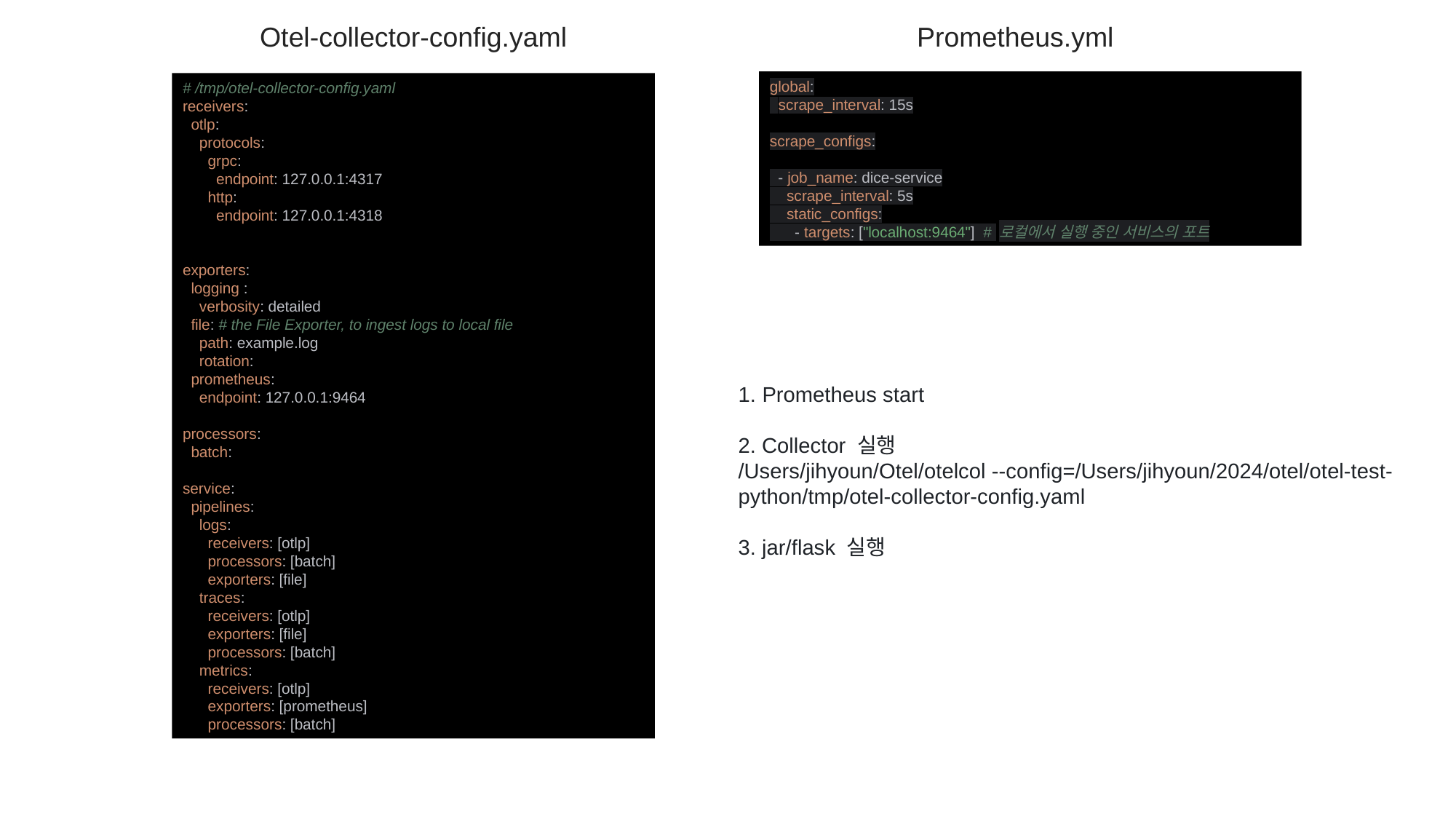

Otel-collector-config.yaml
Prometheus.yml
global:
  scrape_interval: 15s
scrape_configs:
  - job_name: dice-service
    scrape_interval: 5s
    static_configs:
      - targets: ["localhost:9464"]  # 로컬에서 실행 중인 서비스의 포트
# /tmp/otel-collector-config.yaml receivers: otlp: protocols: grpc: endpoint: 127.0.0.1:4317 http: endpoint: 127.0.0.1:4318 exporters: logging : verbosity: detailed file: # the File Exporter, to ingest logs to local file path: example.log rotation: prometheus: endpoint: 127.0.0.1:9464 processors: batch: service: pipelines: logs: receivers: [otlp] processors: [batch] exporters: [file] traces: receivers: [otlp] exporters: [file] processors: [batch] metrics: receivers: [otlp] exporters: [prometheus] processors: [batch]
1. Prometheus start

2. Collector 실행
/Users/jihyoun/Otel/otelcol --config=/Users/jihyoun/2024/otel/otel-test-python/tmp/otel-collector-config.yaml
3. jar/flask 실행